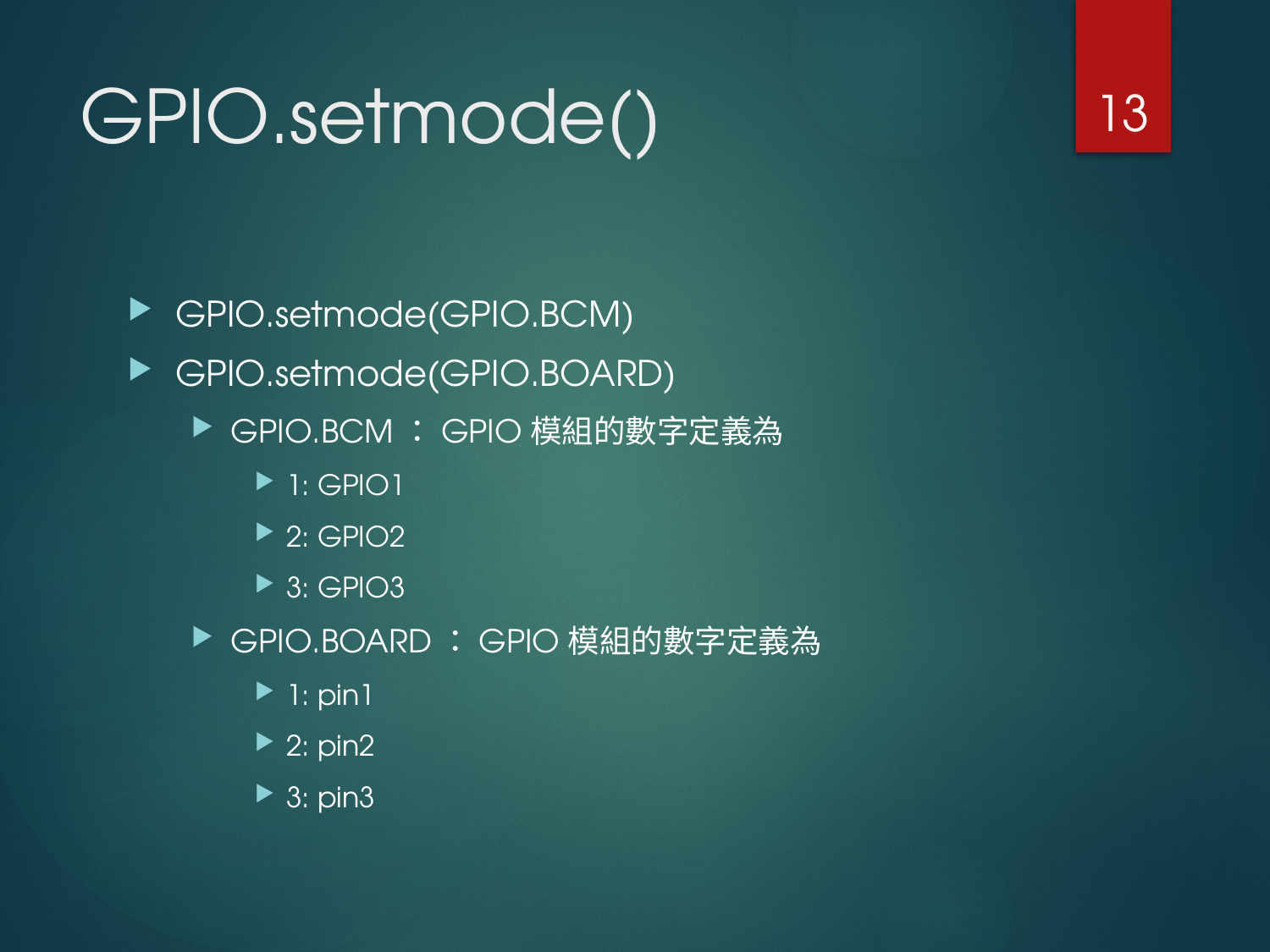

13
# GPIO.setmode()
GPIO.setmode(GPIO.BCM)
GPIO.setmode(GPIO.BOARD)
GPIO.BCM：GPIO模組的數字定義為
1: GPIO1
2: GPIO2
3: GPIO3
GPIO.BOARD：GPIO模組的數字定義為
1: pin1
2: pin2
3: pin3